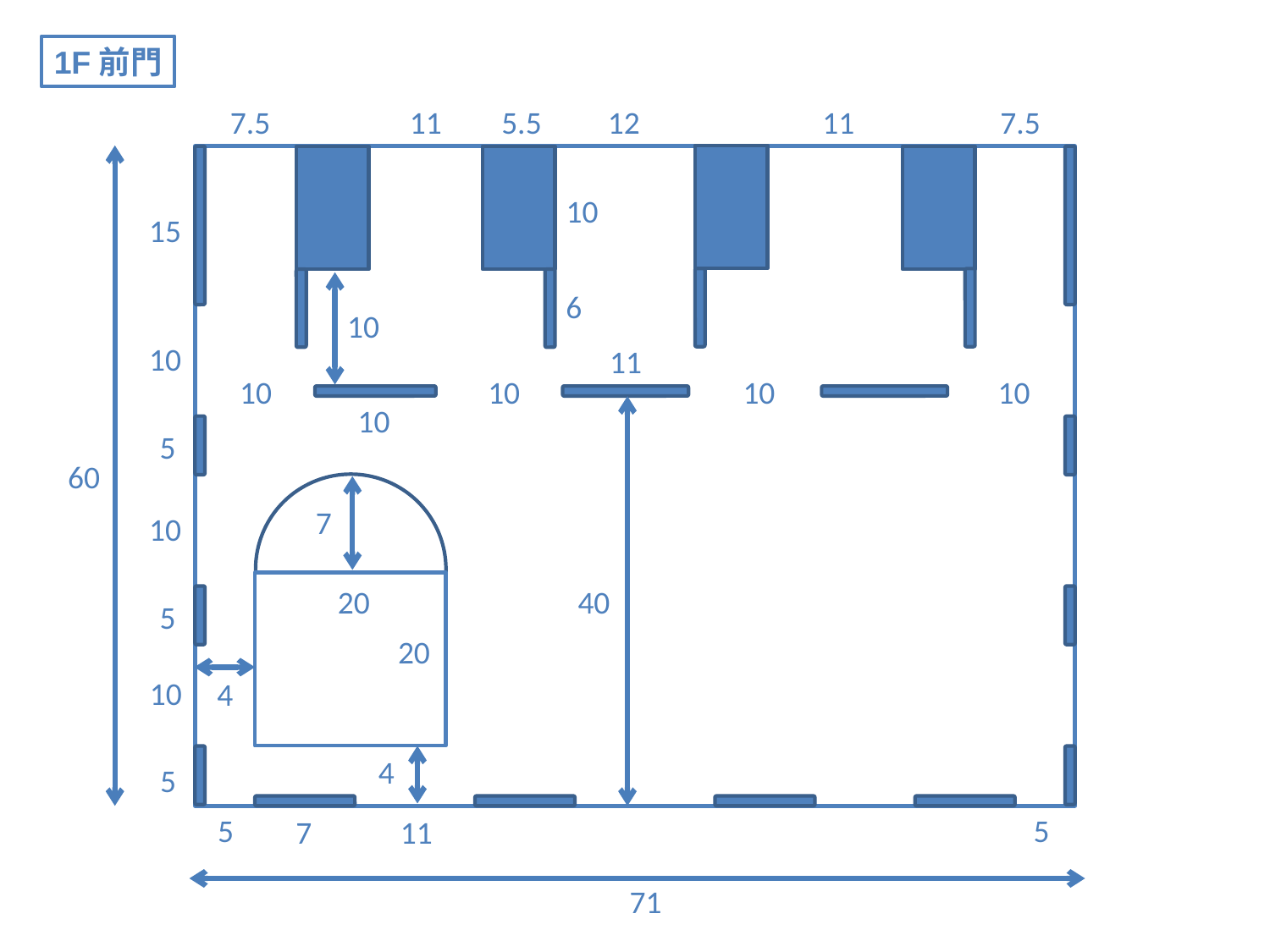

1F前門
7.5
11
5.5
12
11
7.5

10
15

6
10

10
11
10
10
10
10

10
5

60

7
10

20
40
5

20
10
4
4
5

5
5
7
11
71